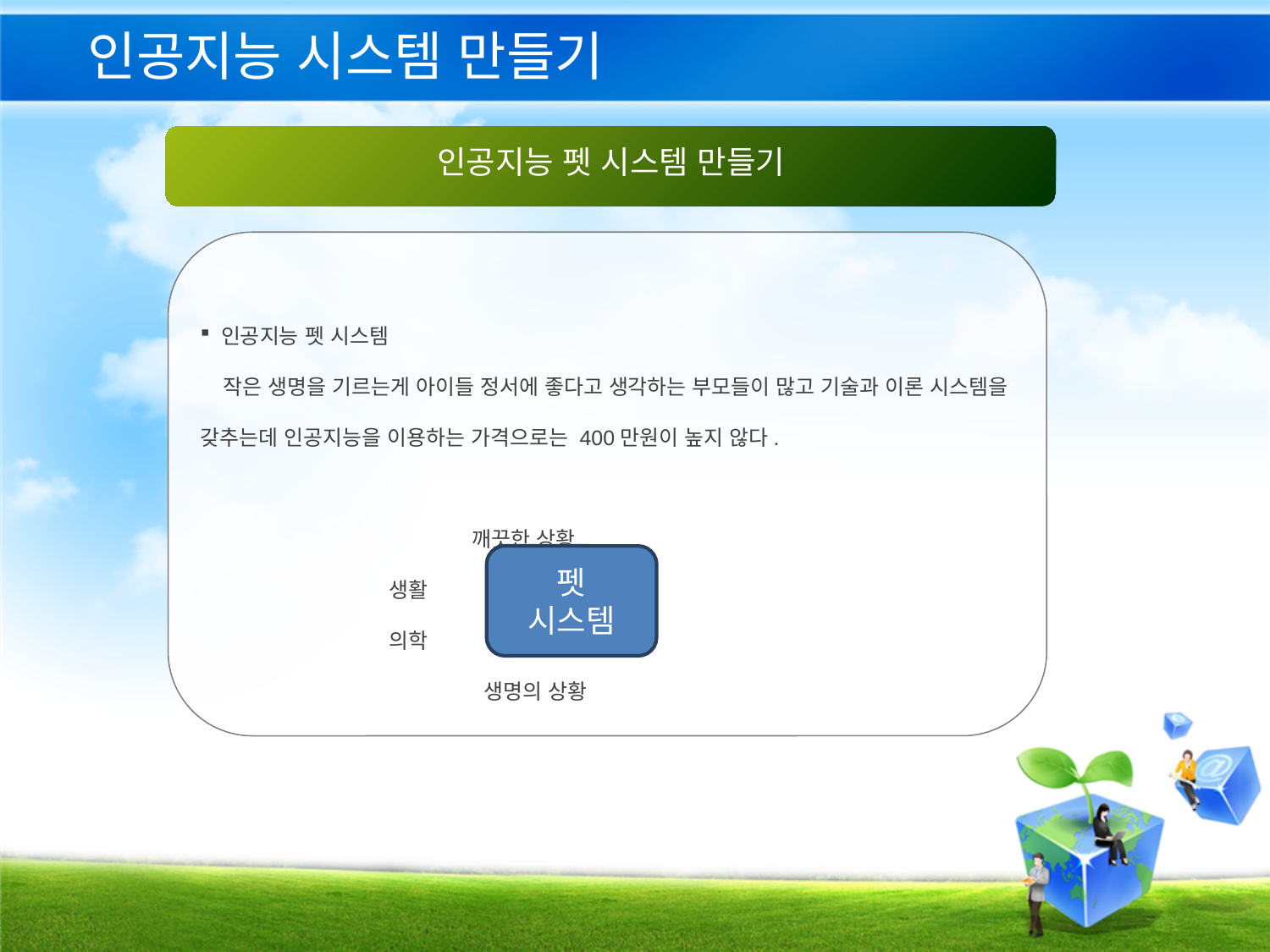

# 인공지능 시스템 만들기

인공지능 펫 시스템 만들기

 인공지능 펫 시스템
   작은 생명을 기르는게 아이들 정서에 좋다고 생각하는 부모들이 많고 기술과 이론 시스템을 갖추는데 인공지능을 이용하는 가격으로는 400만원이 높지 않다.

                                             깨끗한 상황
                               생활                                자연
                               의학                                성장
                                               생명의 상황
펫
시스템